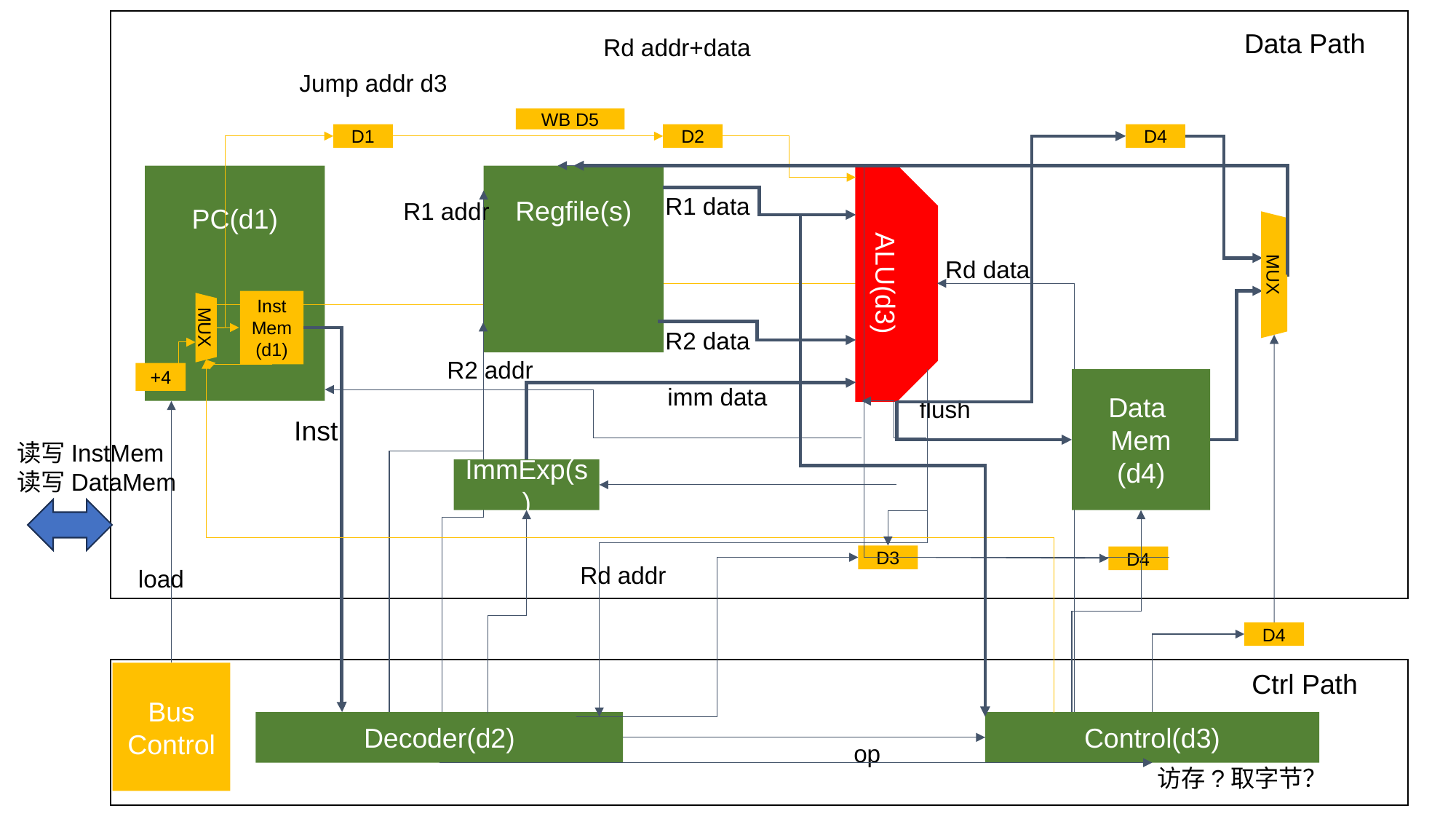

Data Path

Rd addr+data
Jump addr d3
WB D5
D1
D2
D4
PC(d1)

Regfile(s)

R1 data
R1 addr
ALU(d3)
Rd data
MUX
Inst
Mem(d1)
MUX
R2 data
R2 addr
+4
Data
Mem
(d4)
imm data
flush
Inst
读写InstMem
读写DataMem
ImmExp(s)

D3
D4
Rd addr
load
D4
                                                                						Ctrl Path

Bus
Control
Control(d3)
Decoder(d2)

op
访存?取字节？